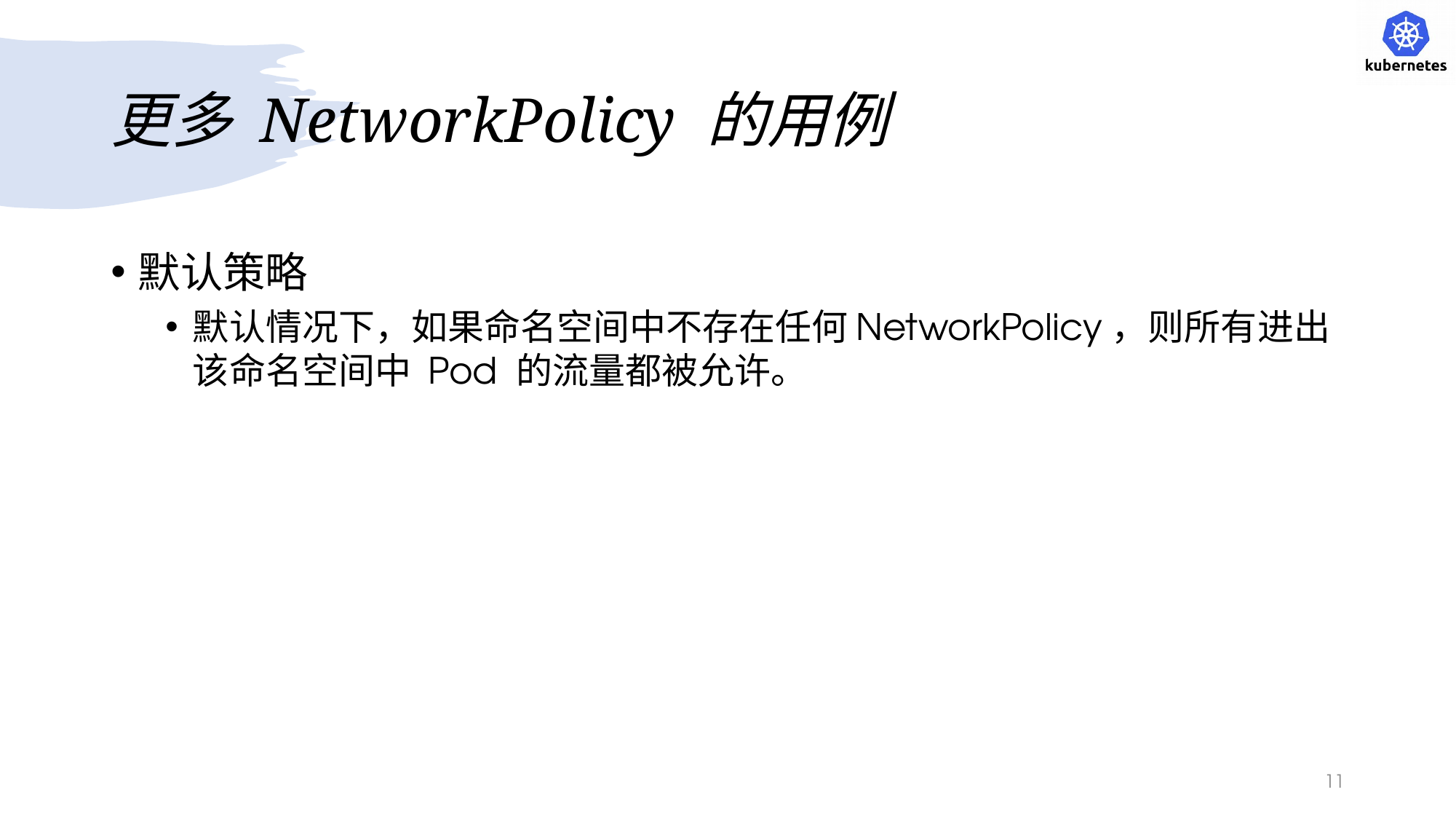

# 更多 NetworkPolicy 的用例
默认策略
默认情况下，如果命名空间中不存在任何NetworkPolicy，则所有进出该命名空间中 Pod 的流量都被允许。
11